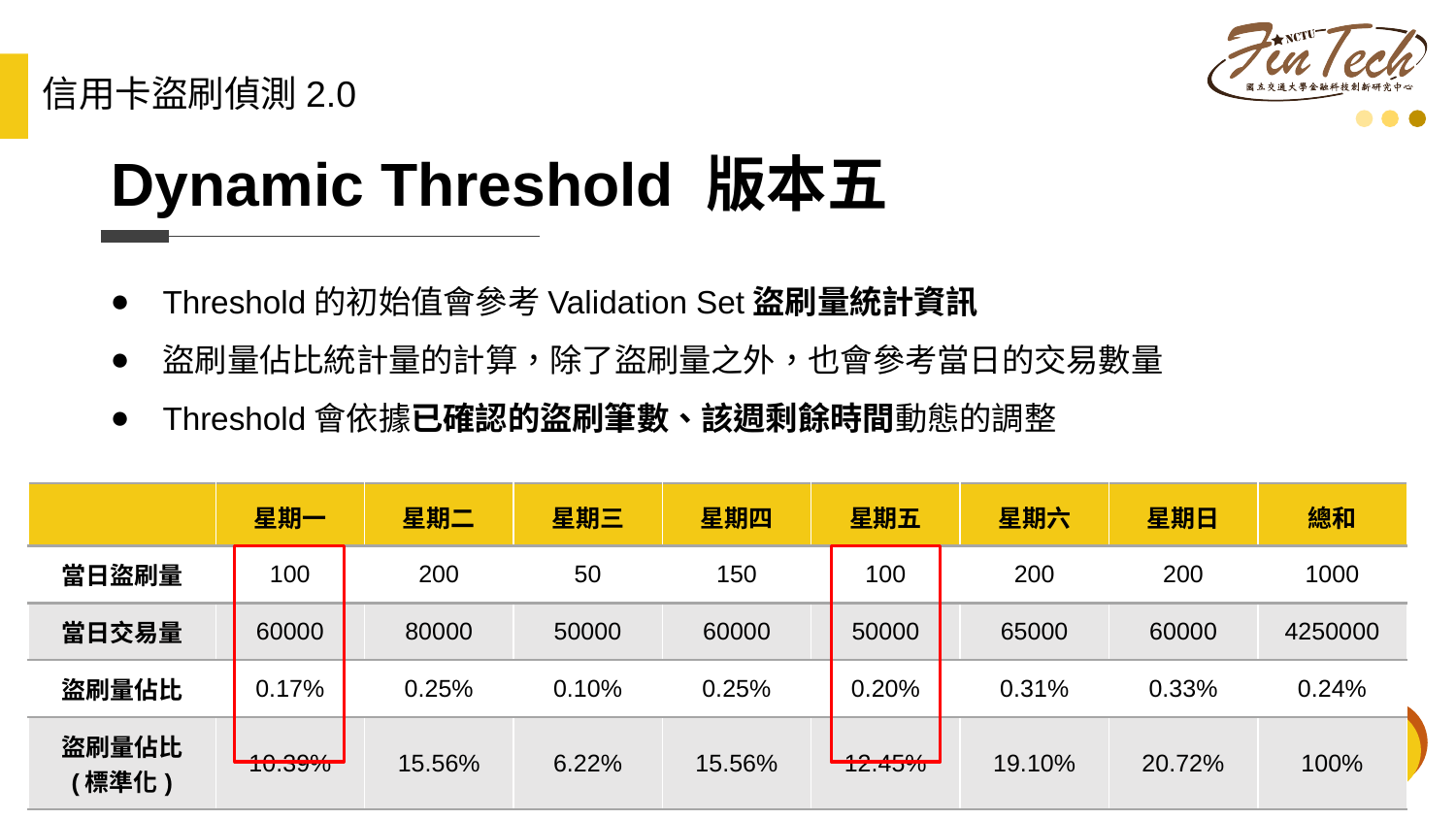

信用卡盜刷偵測2.0
# Dynamic Threshold 版本五
Threshold的初始值會參考Validation Set盜刷量統計資訊
盜刷量佔比統計量的計算，除了盜刷量之外，也會參考當日的交易數量
Threshold會依據已確認的盜刷筆數、該週剩餘時間動態的調整
|  | 星期一 | 星期二 | 星期三 | 星期四 | 星期五 | 星期六 | 星期日 | 總和 |
| --- | --- | --- | --- | --- | --- | --- | --- | --- |
| 當日盜刷量 | 100 | 200 | 50 | 150 | 100 | 200 | 200 | 1000 |
| 當日交易量 | 60000 | 80000 | 50000 | 60000 | 50000 | 65000 | 60000 | 4250000 |
| 盜刷量佔比 | 0.17% | 0.25% | 0.10% | 0.25% | 0.20% | 0.31% | 0.33% | 0.24% |
| 盜刷量佔比 (標準化) | 10.39% | 15.56% | 6.22% | 15.56% | 12.45% | 19.10% | 20.72% | 100% |

36